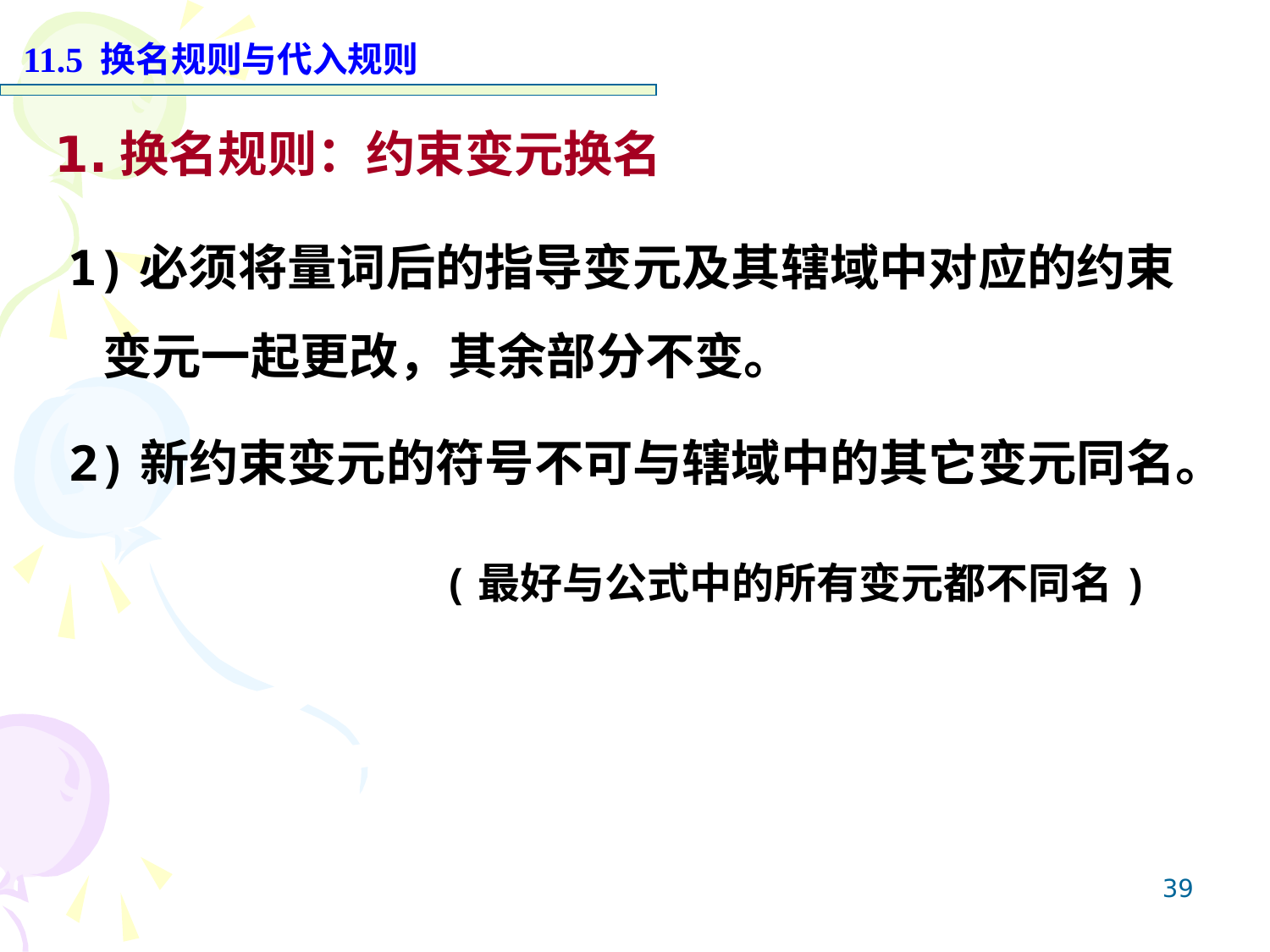

11.5 换名规则与代入规则

1.换名规则：约束变元换名
1)必须将量词后的指导变元及其辖域中对应的约束
  变元一起更改，其余部分不变。
2)新约束变元的符号不可与辖域中的其它变元同名。
 (最好与公式中的所有变元都不同名)
39